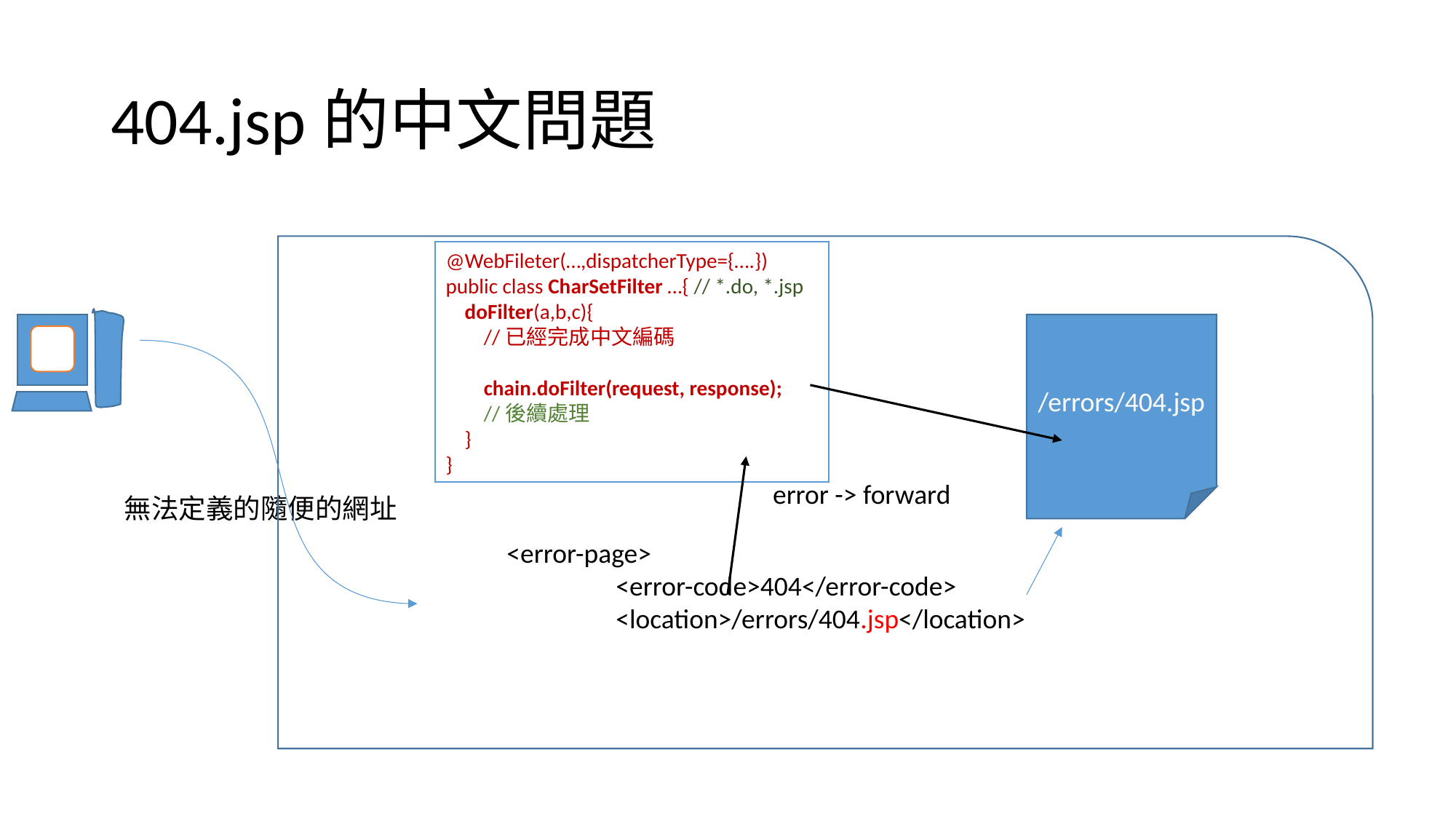

# 404.jsp的中文問題

@WebFileter(…,dispatcherType={….})
public class CharSetFilter …{ // *.do, *.jsp
    doFilter(a,b,c){
        //已經完成中文編碼

        chain.doFilter(request, response);
        //後續處理
    }
}

/errors/404.jsp
error -> forward
無法定義的隨便的網址
<error-page>
	<error-code>404</error-code>
	<location>/errors/404.jsp</location>